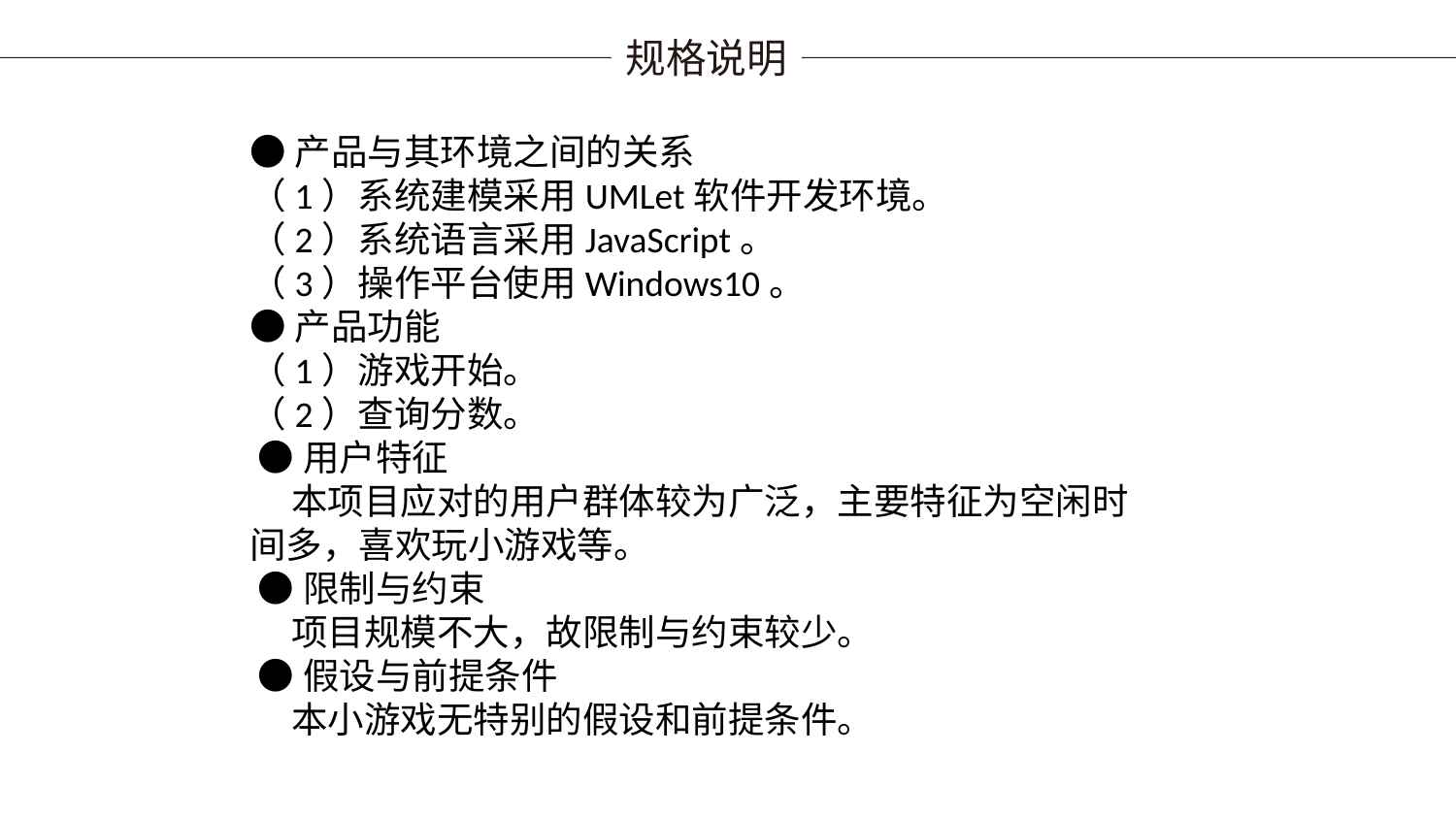

规格说明

●产品与其环境之间的关系
（1）系统建模采用UMLet软件开发环境。
（2）系统语言采用JavaScript。
（3）操作平台使用Windows10。
●产品功能
（1）游戏开始。
（2）查询分数。
 ●用户特征
    本项目应对的用户群体较为广泛，主要特征为空闲时间多，喜欢玩小游戏等。
 ●限制与约束
    项目规模不大，故限制与约束较少。
 ●假设与前提条件
    本小游戏无特别的假设和前提条件。